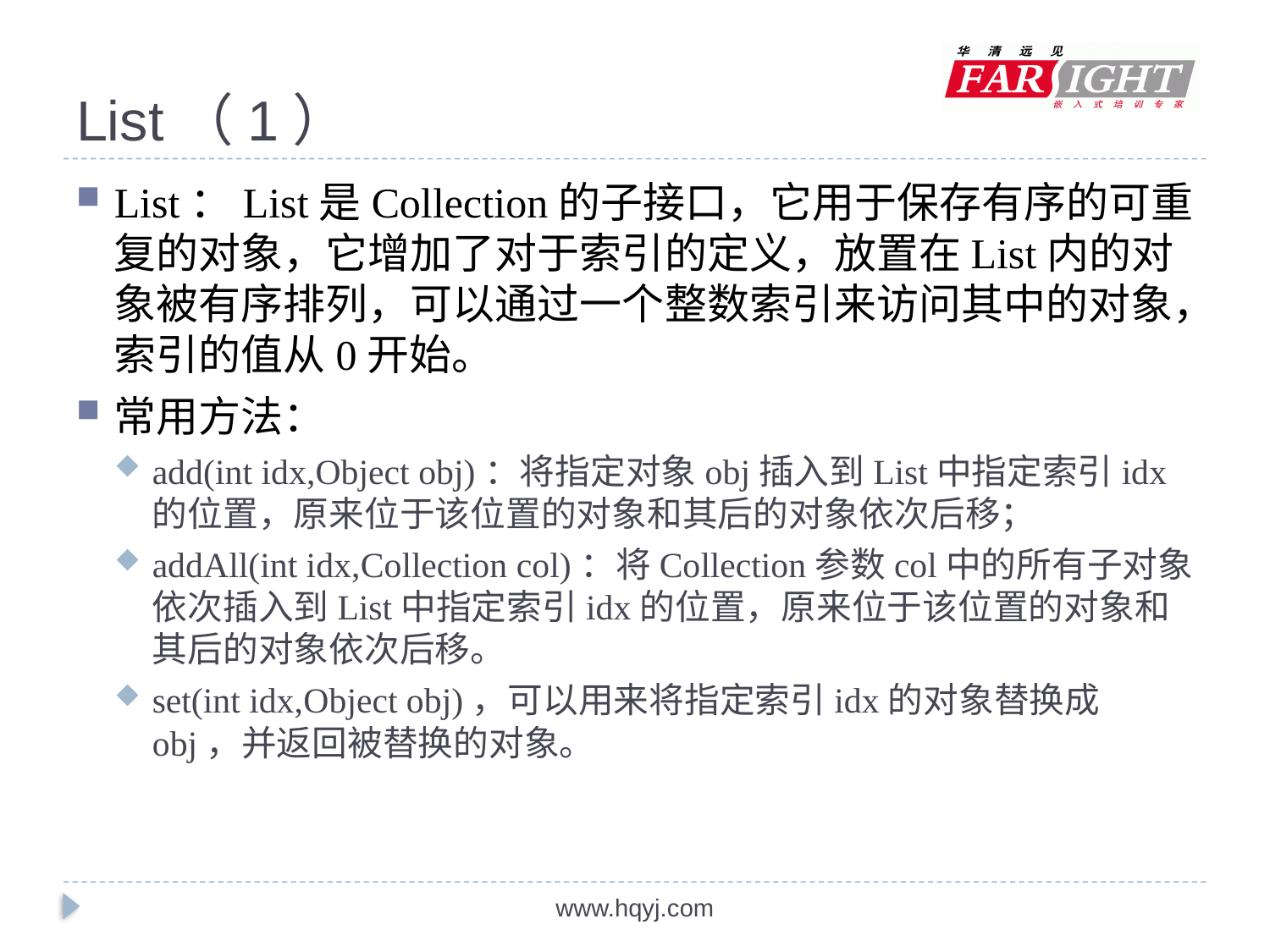

# List（1）
List：List是Collection的子接口，它用于保存有序的可重复的对象，它增加了对于索引的定义，放置在List内的对象被有序排列，可以通过一个整数索引来访问其中的对象，索引的值从0开始。
常用方法：
add(int idx,Object obj)：将指定对象obj插入到List中指定索引idx的位置，原来位于该位置的对象和其后的对象依次后移；
addAll(int idx,Collection col)：将Collection参数col中的所有子对象依次插入到List中指定索引idx的位置，原来位于该位置的对象和其后的对象依次后移。
set(int idx,Object obj)，可以用来将指定索引idx的对象替换成obj，并返回被替换的对象。
16
www.hqyj.com